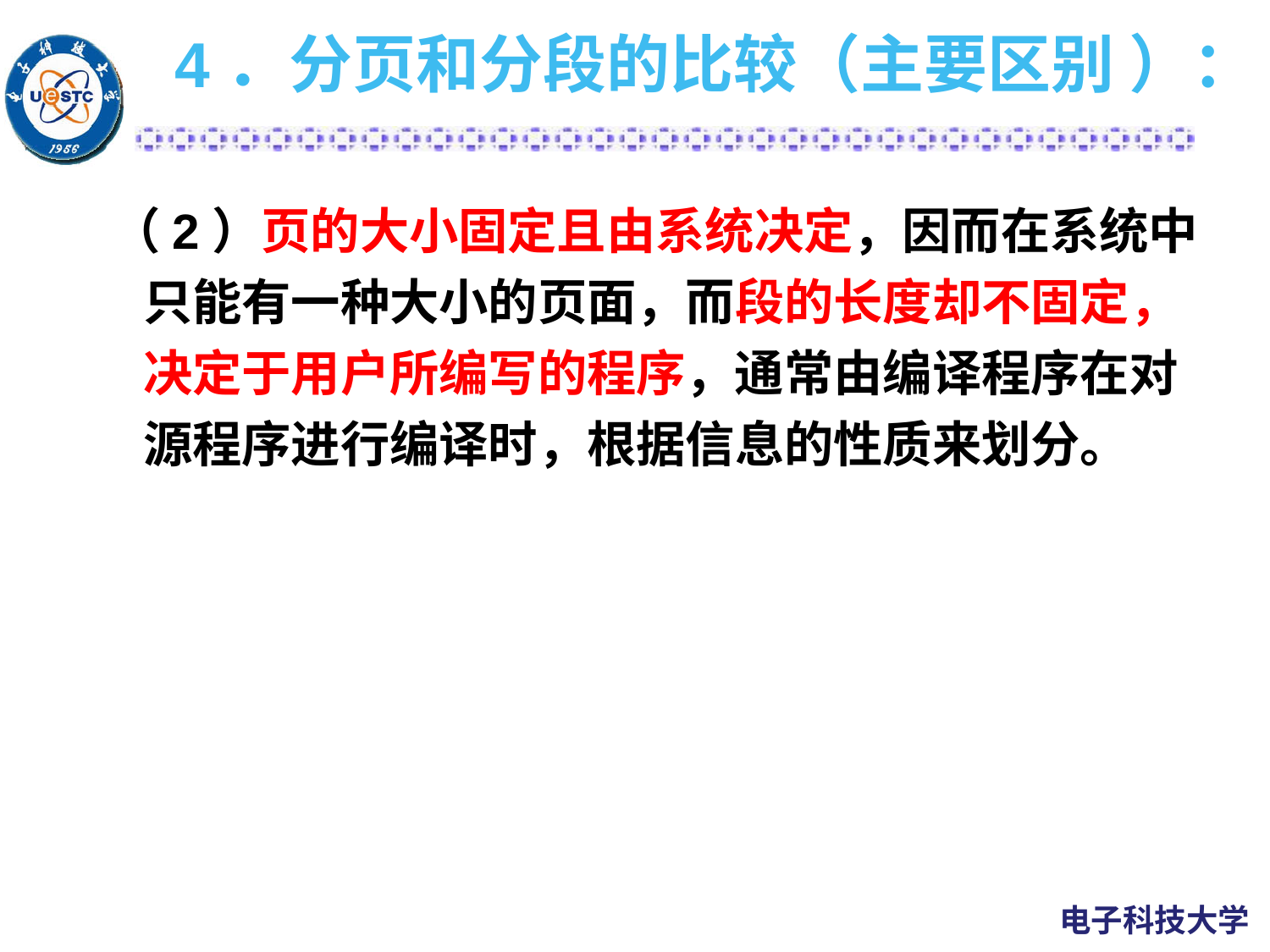

# 4．分页和分段的比较（主要区别 ）：
（2）页的大小固定且由系统决定，因而在系统中只能有一种大小的页面，而段的长度却不固定，决定于用户所编写的程序，通常由编译程序在对源程序进行编译时，根据信息的性质来划分。